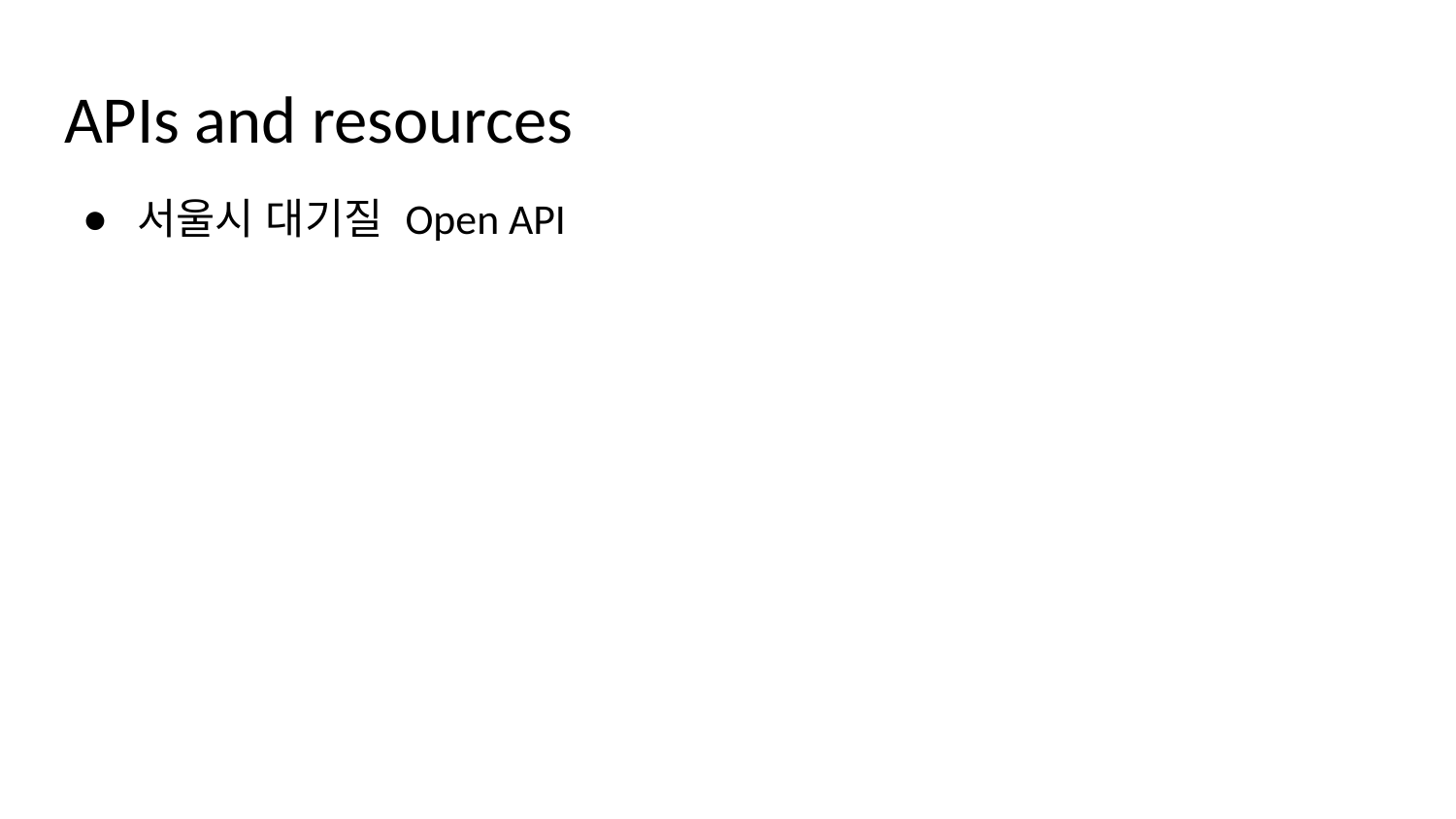

# APIs and resources
서울시 대기질 Open API